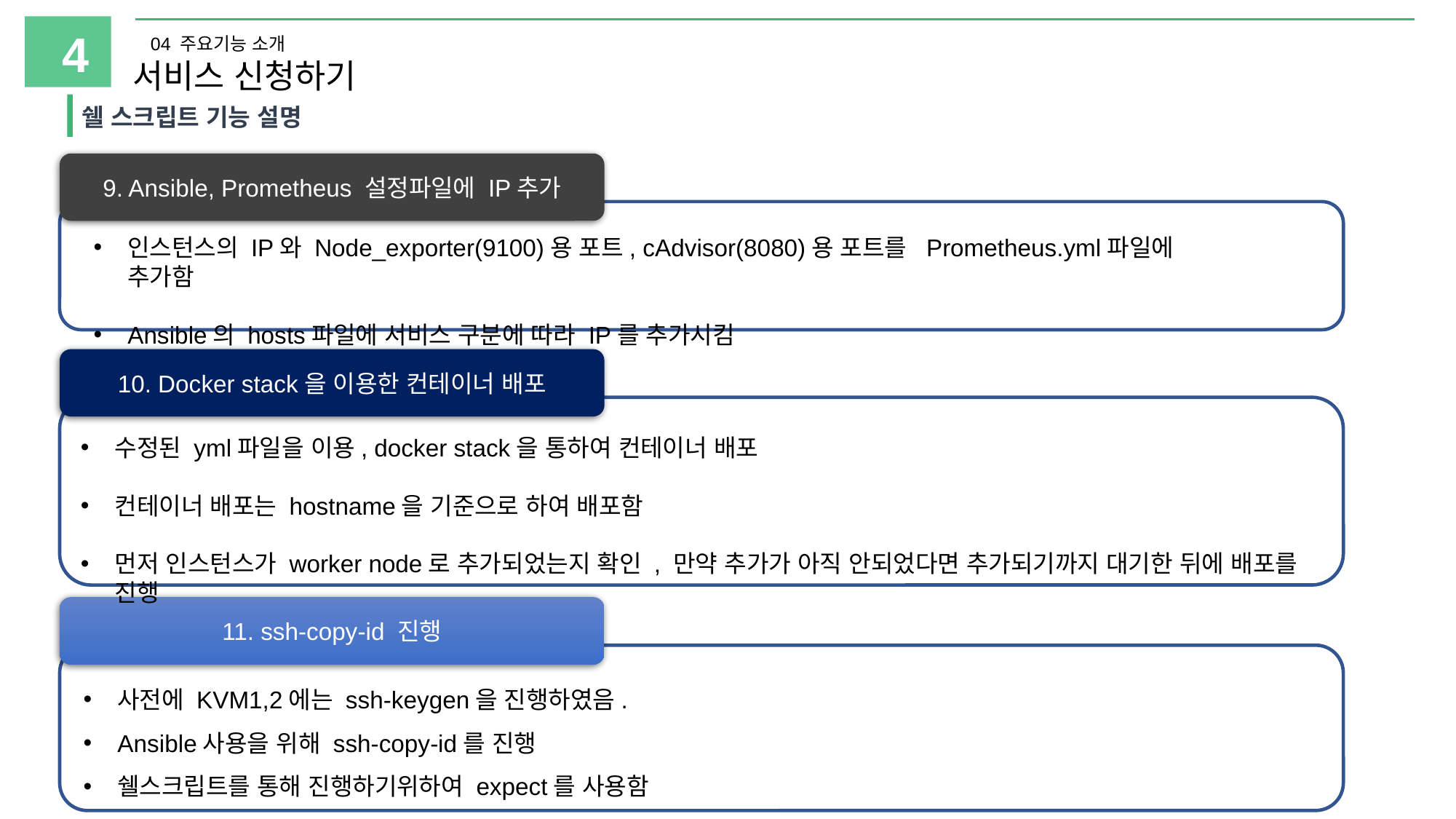

4
04 주요기능 소개
서비스 신청하기

쉘 스크립트 기능 설명
9. Ansible, Prometheus 설정파일에 IP추가

인스턴스의 IP와 Node_exporter(9100)용 포트, cAdvisor(8080)용 포트를  Prometheus.yml파일에 추가함

Ansible의 hosts파일에 서비스 구분에 따라 IP를 추가시킴
10. Docker stack을 이용한 컨테이너 배포

수정된 yml파일을 이용, docker stack을 통하여 컨테이너 배포

컨테이너 배포는 hostname을 기준으로 하여 배포함

먼저 인스턴스가 worker node로 추가되었는지 확인 , 만약 추가가 아직 안되었다면 추가되기까지 대기한 뒤에 배포를 진행
11. ssh-copy-id 진행

사전에 KVM1,2에는 ssh-keygen을 진행하였음.
Ansible사용을 위해 ssh-copy-id를 진행
쉘스크립트를 통해 진행하기위하여 expect를 사용함